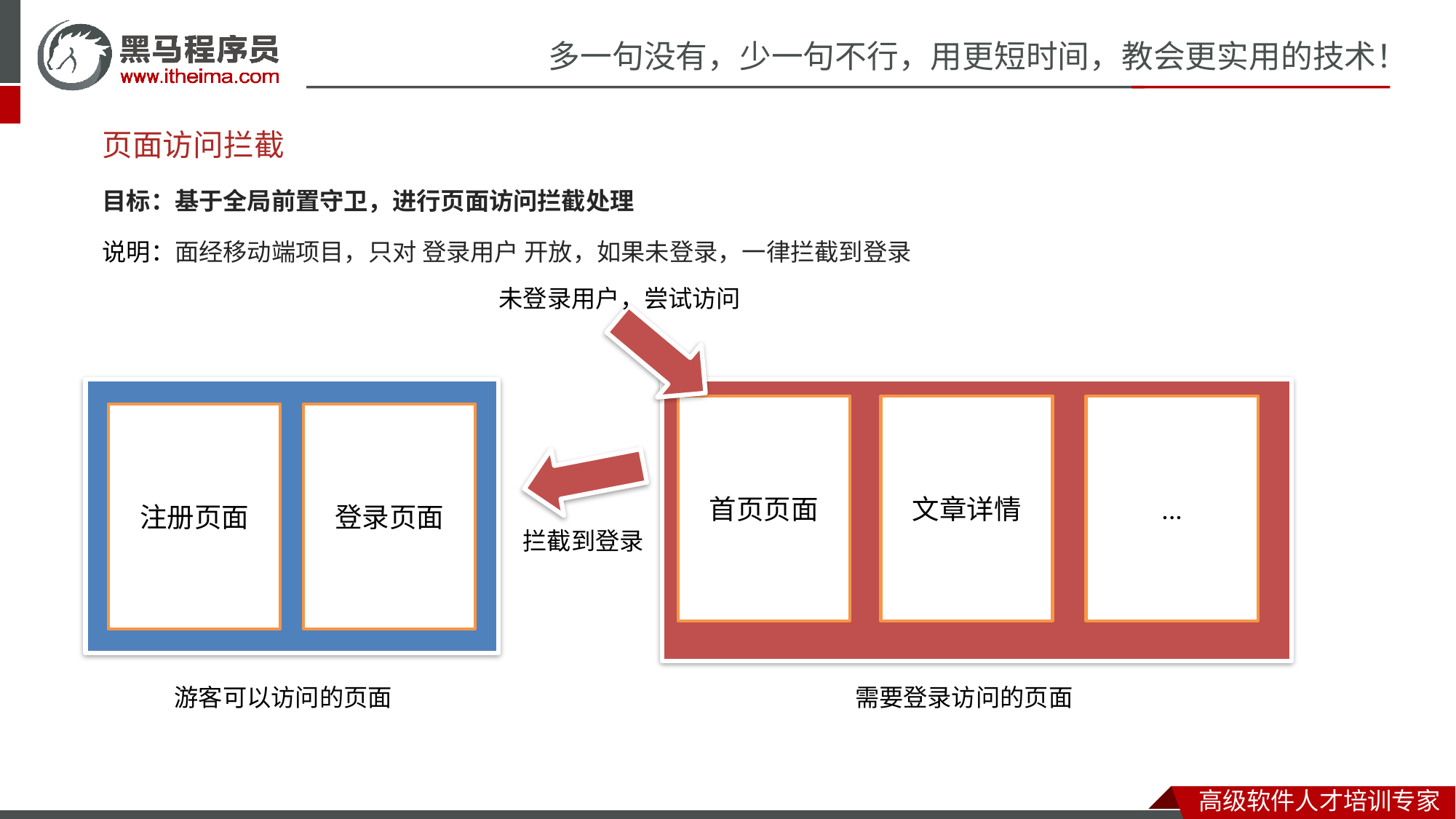

# 页面访问拦截
目标：基于全局前置守卫，进行页面访问拦截处理
说明：面经移动端项目，只对 登录用户 开放，如果未登录，一律拦截到登录
未登录用户，尝试访问

文章详情
...
首页页面
注册页面
登录页面

拦截到登录
游客可以访问的页面
需要登录访问的页面